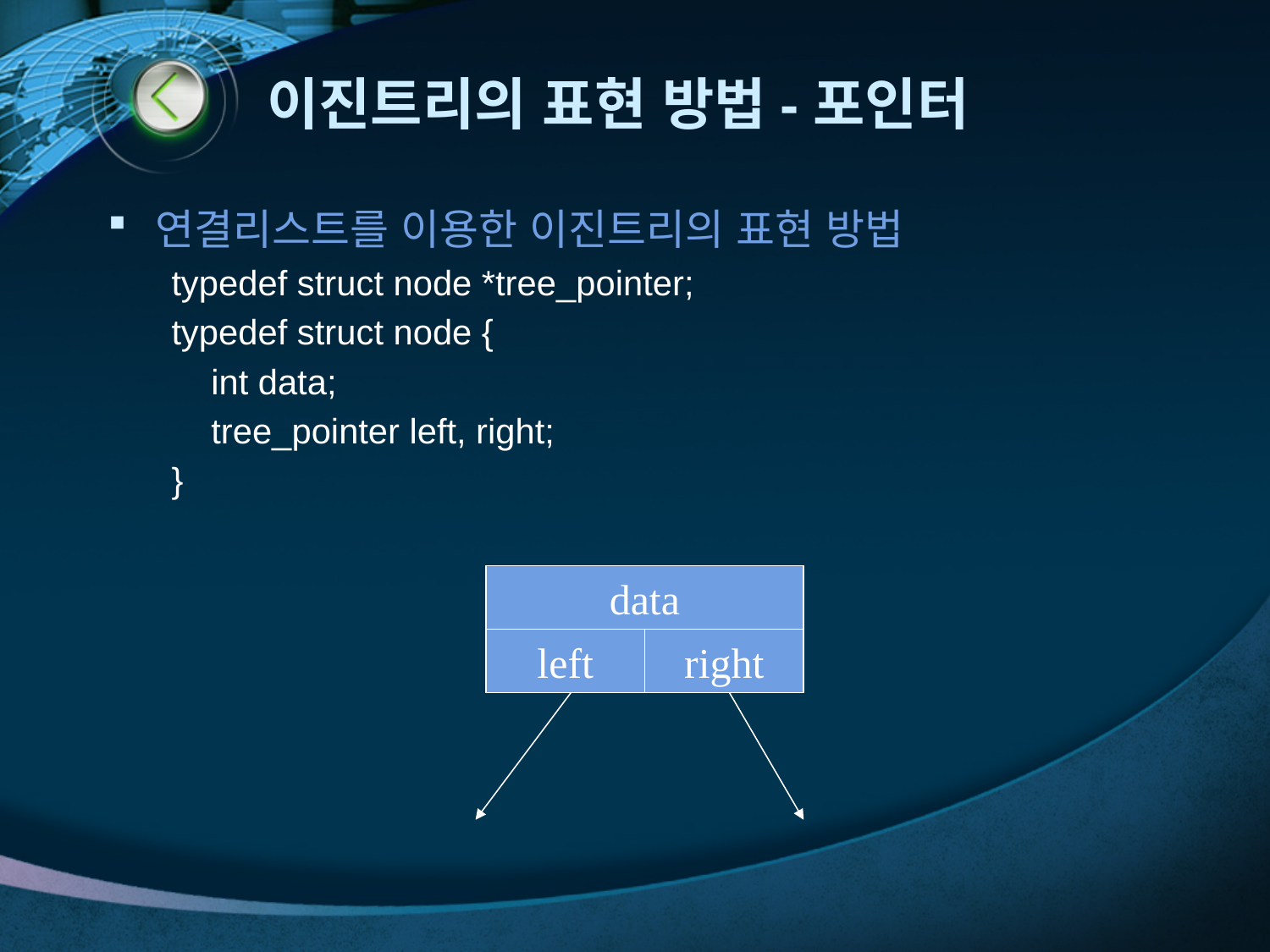

# 이진트리의 표현 방법-포인터
연결리스트를 이용한 이진트리의 표현 방법
typedef struct node *tree_pointer;
typedef struct node {
	int data;
	tree_pointer left, right;
}
data
left
right